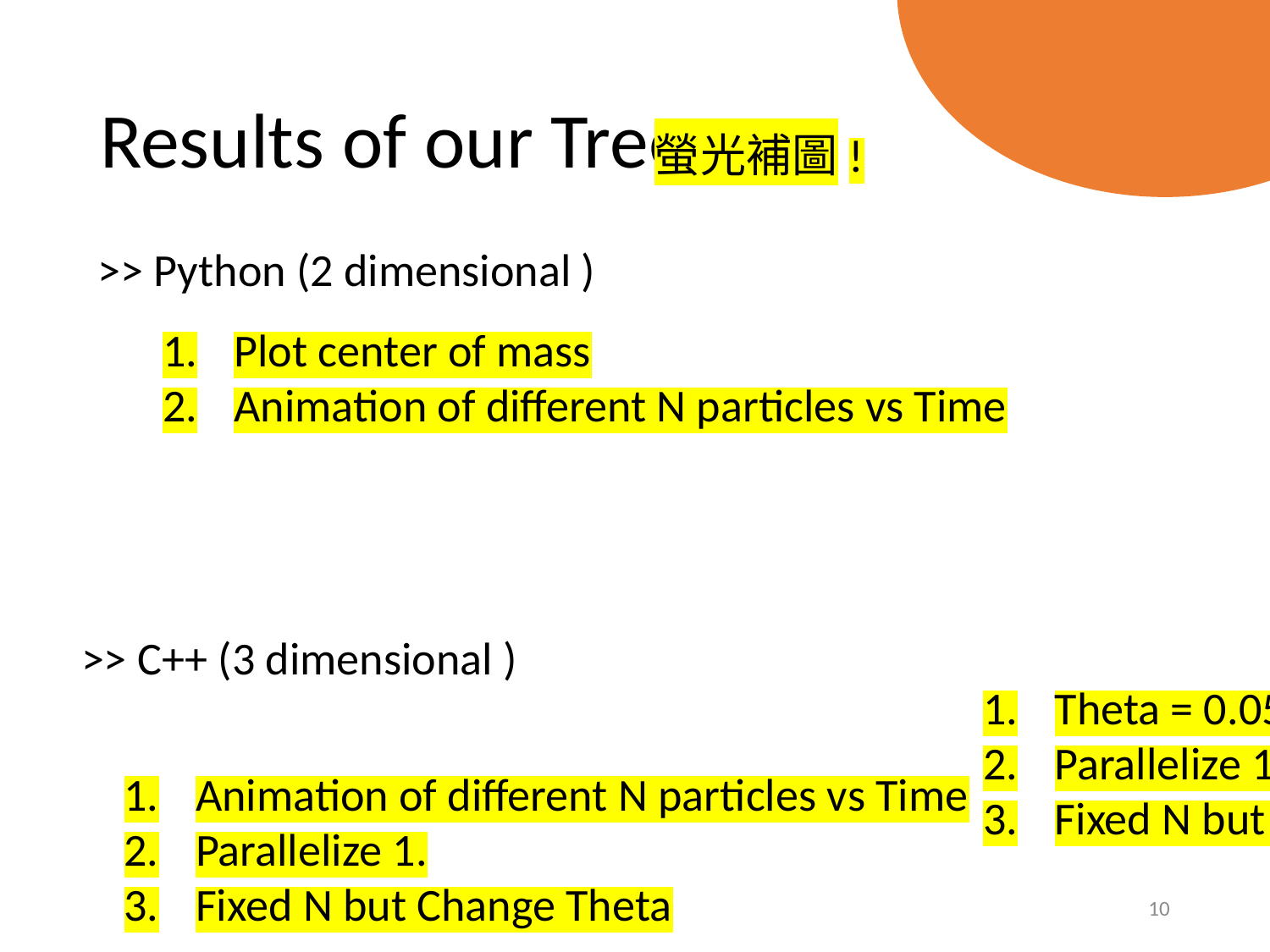

# Results of our Tree
螢光補圖!
>> Python (2 dimensional )
Plot center of mass
Animation of different N particles vs Time
>> C++ (3 dimensional )
Theta = 0.05, T= 80s
Parallelize 1. Theta = 0.05, T= 80s
Fixed N but Change Theta

Animation of different N particles vs Time
Parallelize 1.
Fixed N but Change Theta

10